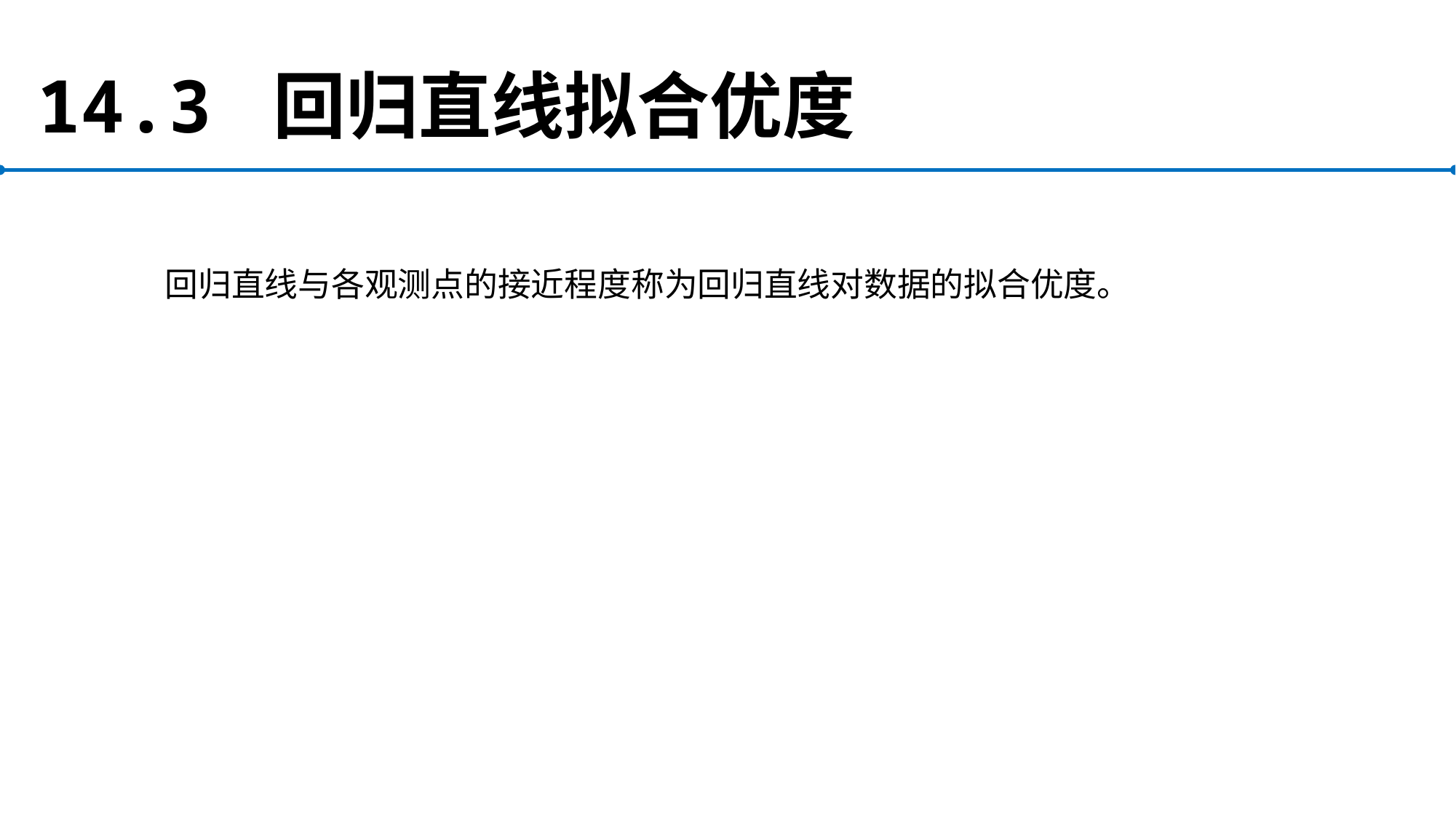

# 14.3 回归直线拟合优度
回归直线与各观测点的接近程度称为回归直线对数据的拟合优度。